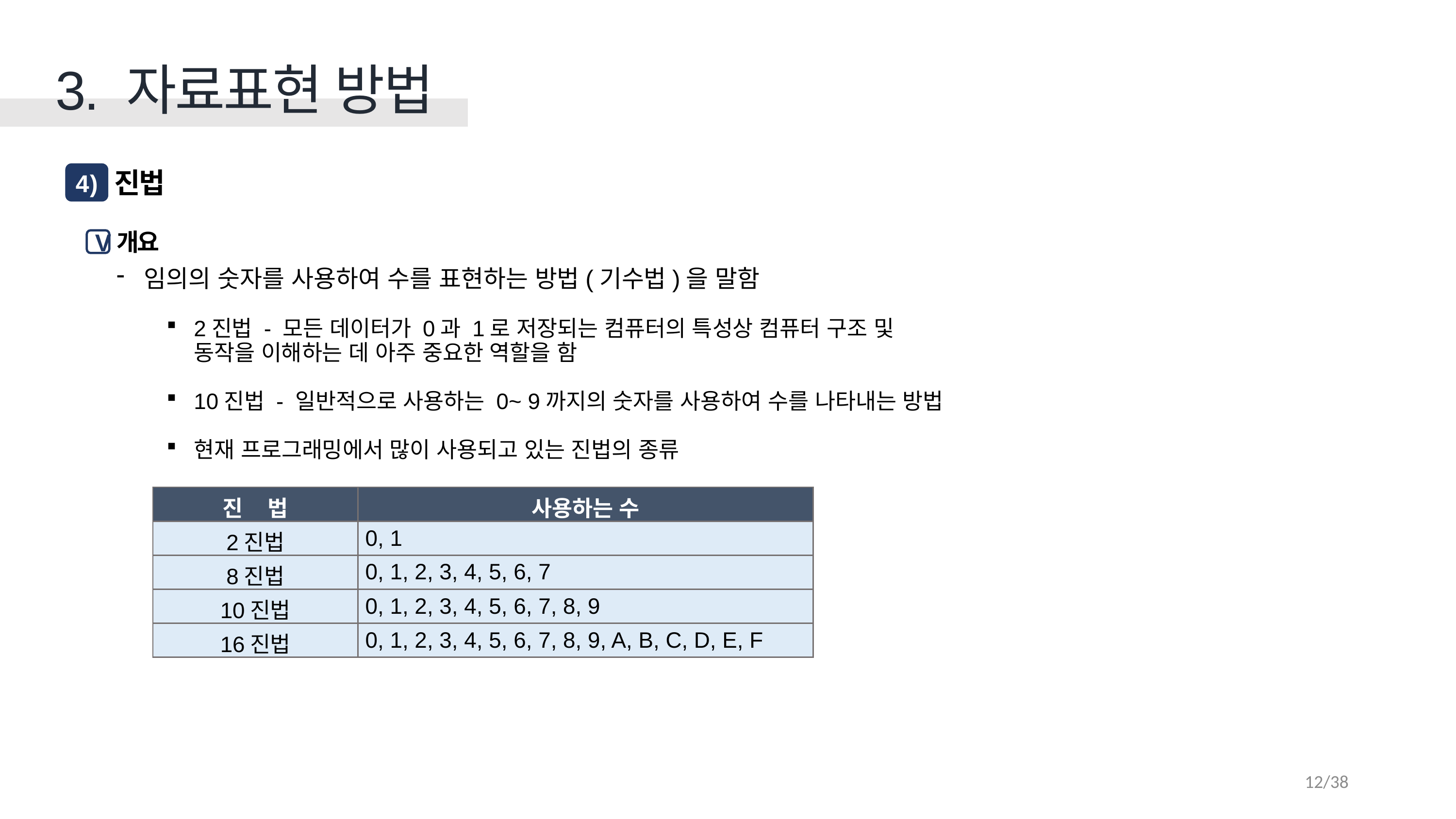

3. 자료표현 방법

진법
4 )
개요

임의의 숫자를 사용하여 수를 표현하는 방법(기수법)을 말함

2진법 - 모든 데이터가 0과 1로 저장되는 컴퓨터의 특성상 컴퓨터 구조 및
동작을 이해하는 데 아주 중요한 역할을 함

10진법 - 일반적으로 사용하는 0~ 9까지의 숫자를 사용하여 수를 나타내는 방법

현재 프로그래밍에서 많이 사용되고 있는 진법의 종류
V
| 진 법 | 사용하는 수 |
| --- | --- |
| 2진법 | 0, 1 |
| 8진법 | 0, 1, 2, 3, 4, 5, 6, 7 |
| 10진법 | 0, 1, 2, 3, 4, 5, 6, 7, 8, 9 |
| 16진법 | 0, 1, 2, 3, 4, 5, 6, 7, 8, 9, A, B, C, D, E, F |
12/38